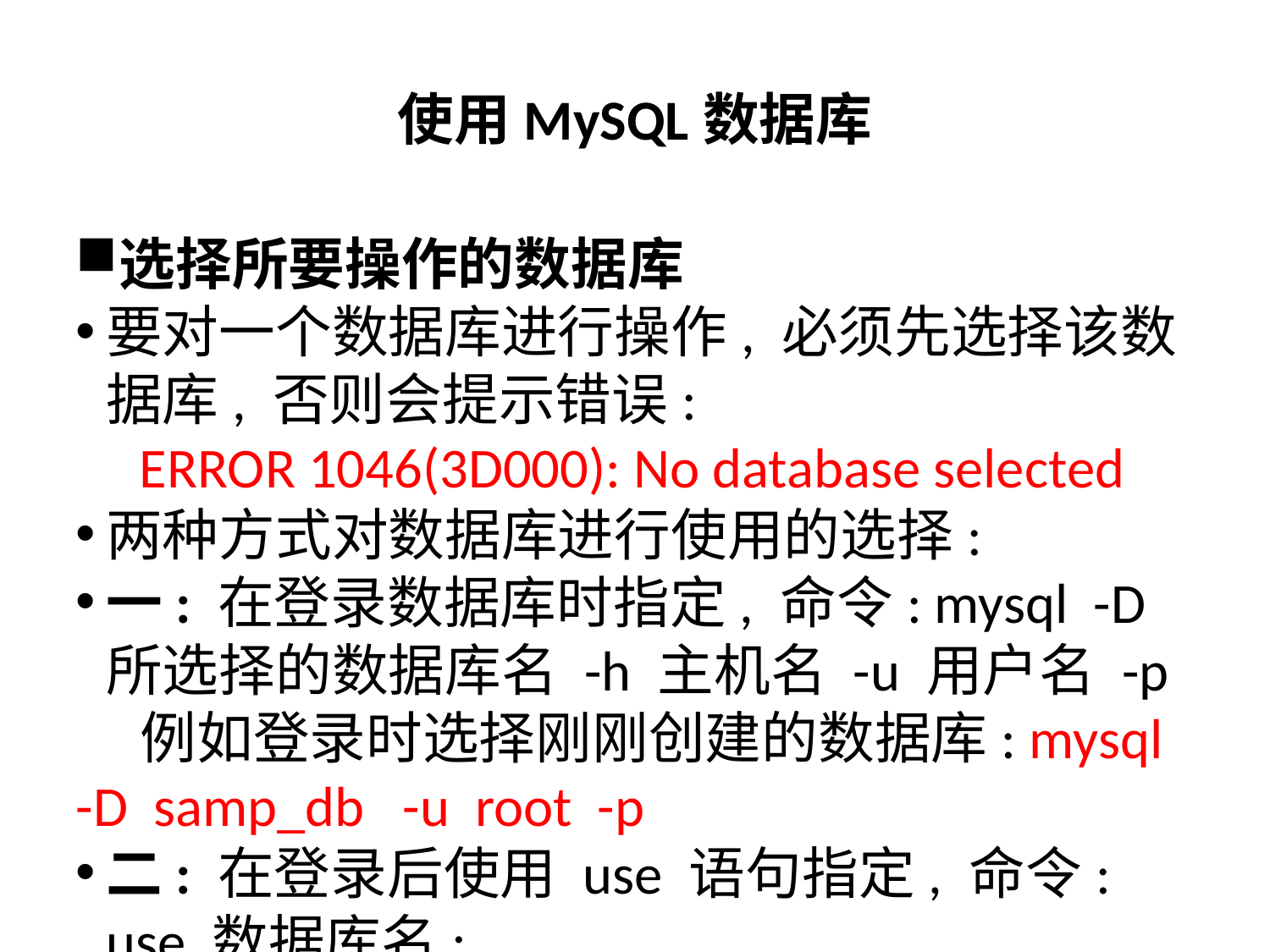

使用MySQL数据库
选择所要操作的数据库
要对一个数据库进行操作, 必须先选择该数据库, 否则会提示错误:
     ERROR 1046(3D000): No database selected
两种方式对数据库进行使用的选择:
一: 在登录数据库时指定, 命令: mysql  -D 所选择的数据库名 -h 主机名 -u 用户名 -p
    例如登录时选择刚刚创建的数据库: mysql   -D  samp_db   -u  root  -p
二: 在登录后使用 use 语句指定, 命令: use 数据库名;
     use 语句可以不加分号, 执行 use  samp_db 来选择刚刚创建的数据库, 选择成功后会提示: Database changed